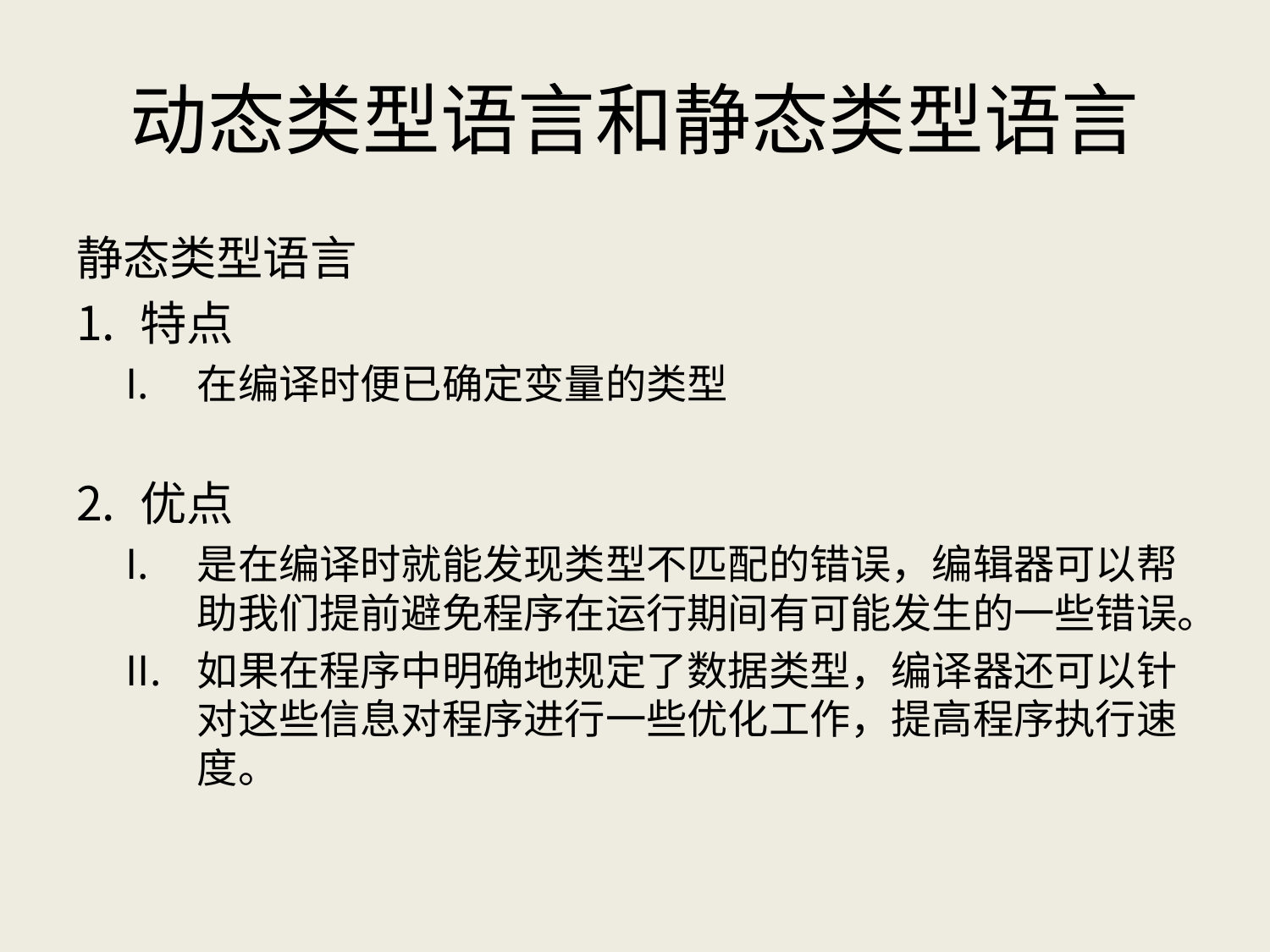

# 动态类型语言和静态类型语言
静态类型语言
特点
在编译时便已确定变量的类型

优点
是在编译时就能发现类型不匹配的错误，编辑器可以帮助我们提前避免程序在运行期间有可能发生的一些错误。
如果在程序中明确地规定了数据类型，编译器还可以针对这些信息对程序进行一些优化工作，提高程序执行速度。